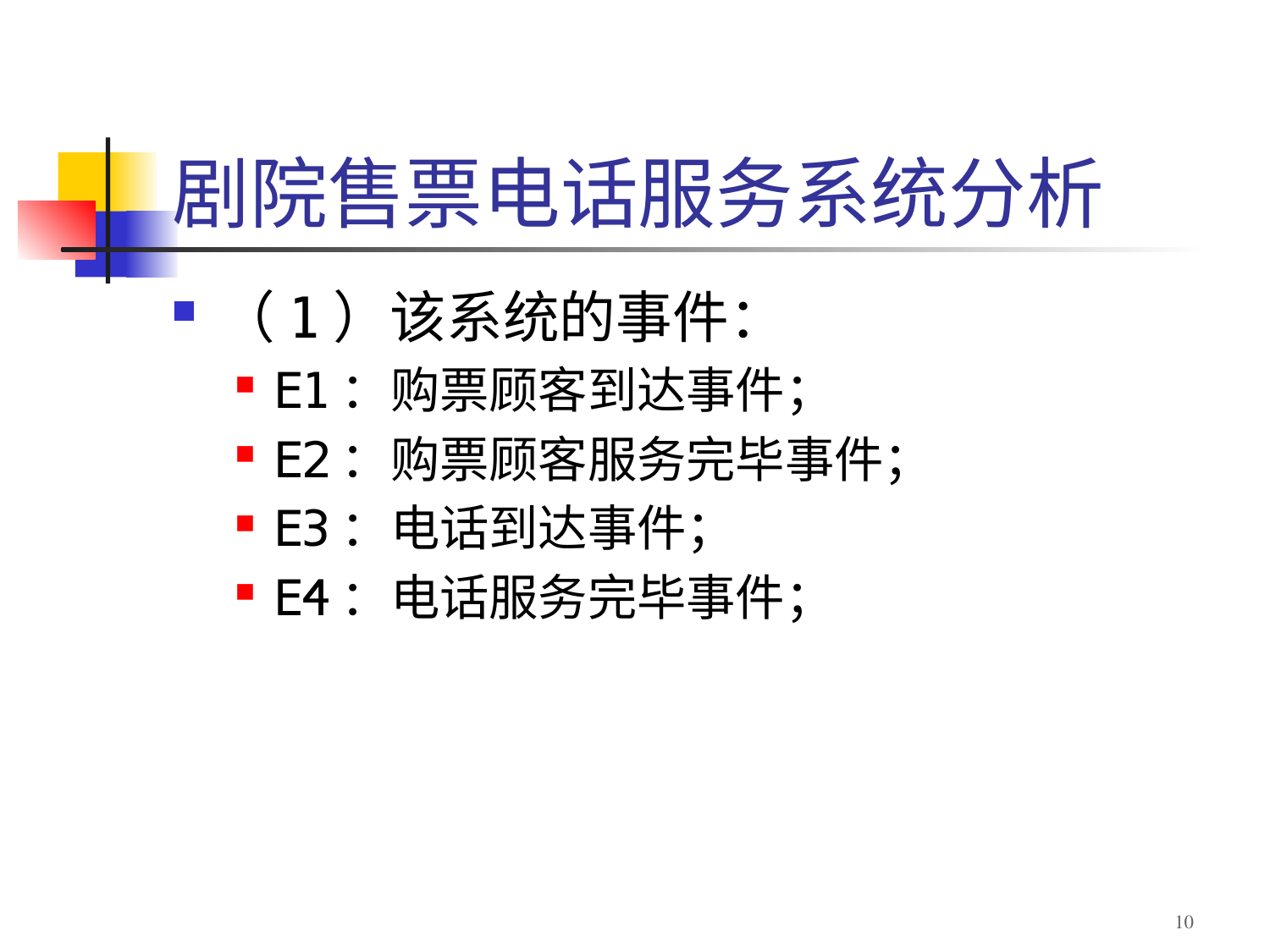

# 剧院售票电话服务系统分析
（1）该系统的事件：
E1：购票顾客到达事件；
E2：购票顾客服务完毕事件；
E3：电话到达事件；
E4：电话服务完毕事件；
10